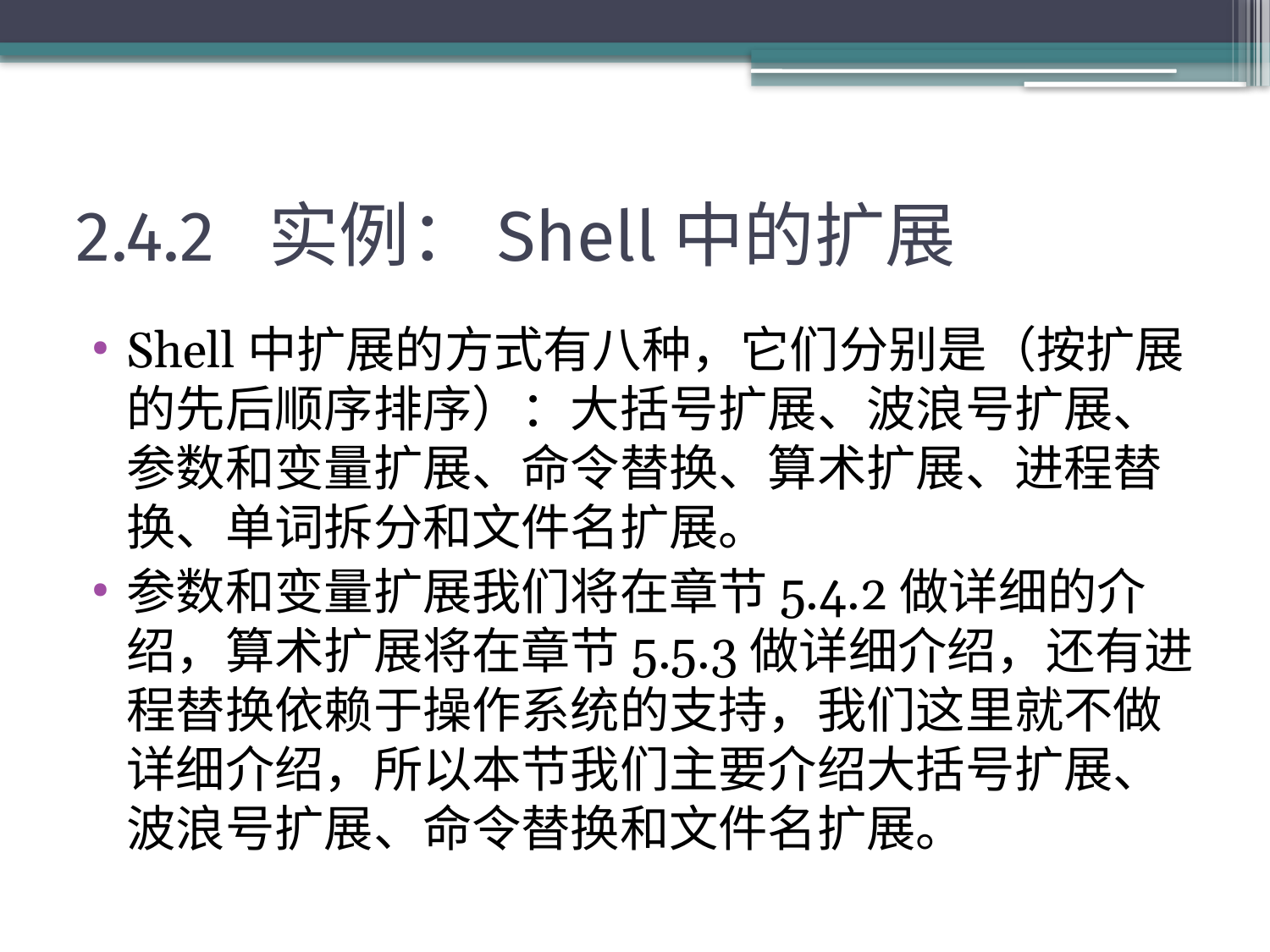

# 2.4.2  实例：Shell中的扩展
Shell中扩展的方式有八种，它们分别是（按扩展的先后顺序排序）：大括号扩展、波浪号扩展、参数和变量扩展、命令替换、算术扩展、进程替换、单词拆分和文件名扩展。
参数和变量扩展我们将在章节5.4.2做详细的介绍，算术扩展将在章节5.5.3做详细介绍，还有进程替换依赖于操作系统的支持，我们这里就不做详细介绍，所以本节我们主要介绍大括号扩展、波浪号扩展、命令替换和文件名扩展。